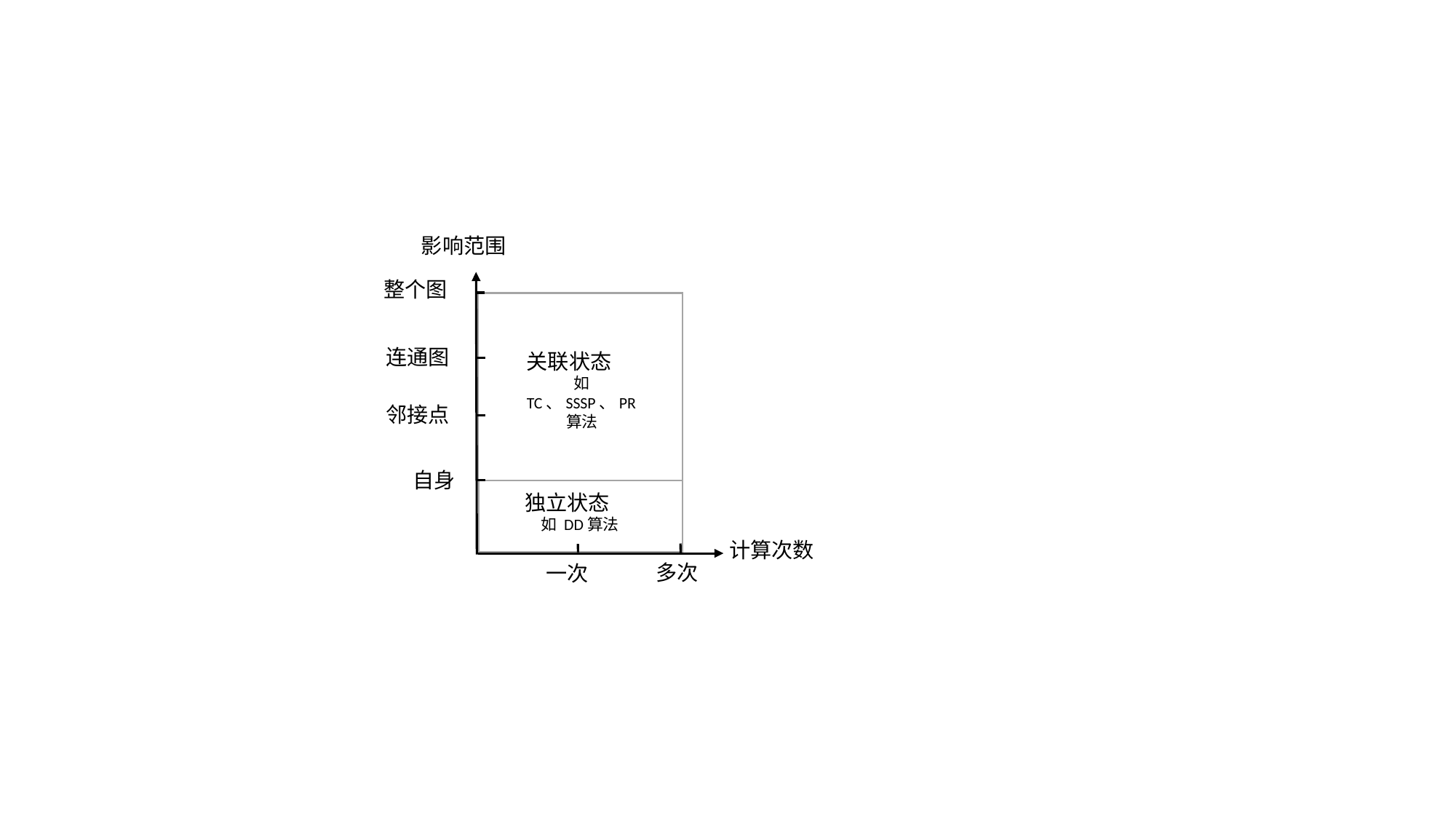

影响范围
整个图

连通图
关联状态
如 TC、SSSP、PR算法
邻接点
自身

独立状态
如 DD算法
计算次数
多次
一次